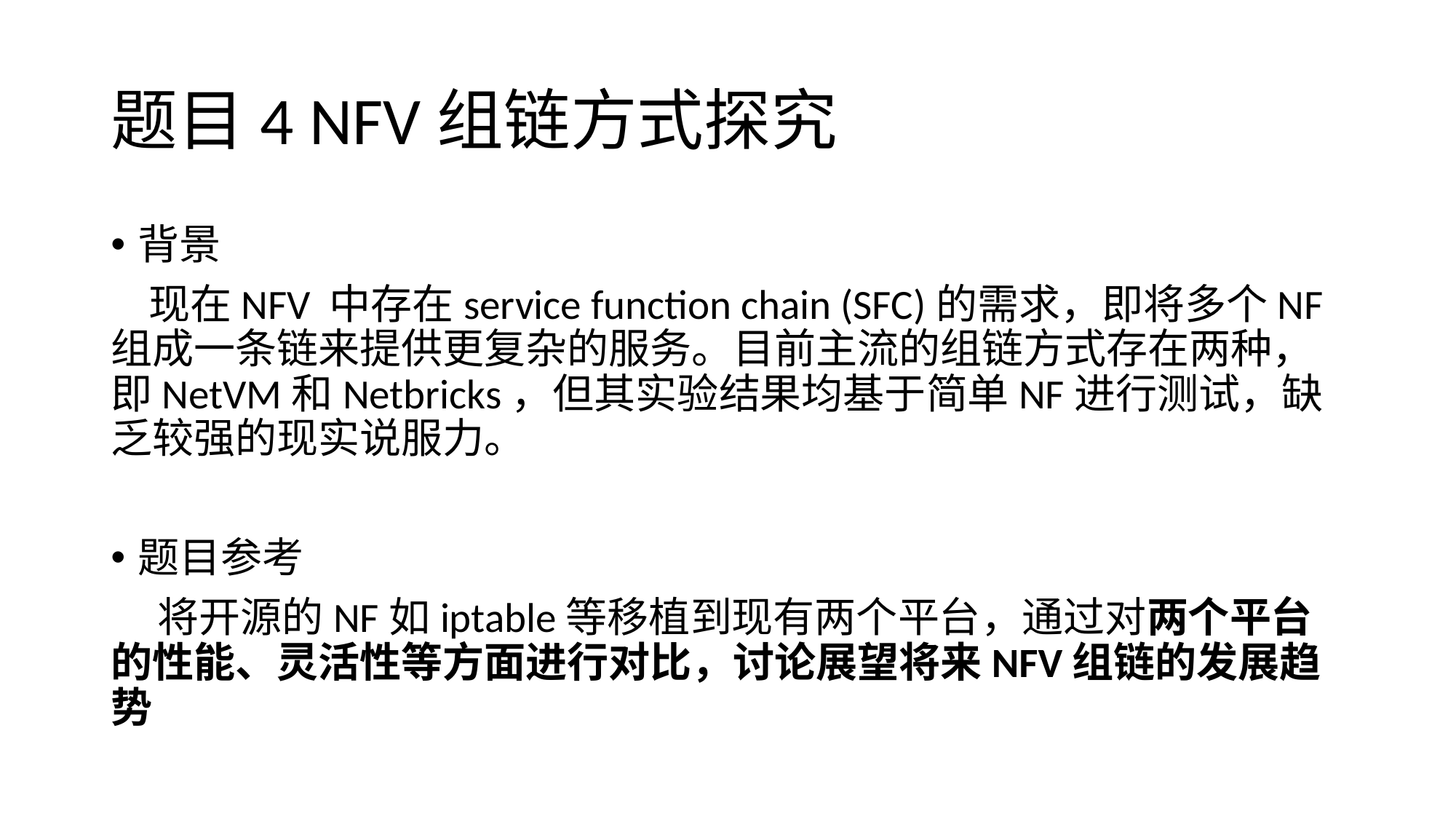

# 题目4 NFV组链方式探究
背景
   现在NFV 中存在service function chain (SFC)的需求，即将多个NF组成一条链来提供更复杂的服务。目前主流的组链方式存在两种，即NetVM和Netbricks，但其实验结果均基于简单NF进行测试，缺乏较强的现实说服力。

题目参考
    将开源的NF如iptable等移植到现有两个平台，通过对两个平台的性能、灵活性等方面进行对比，讨论展望将来NFV组链的发展趋势